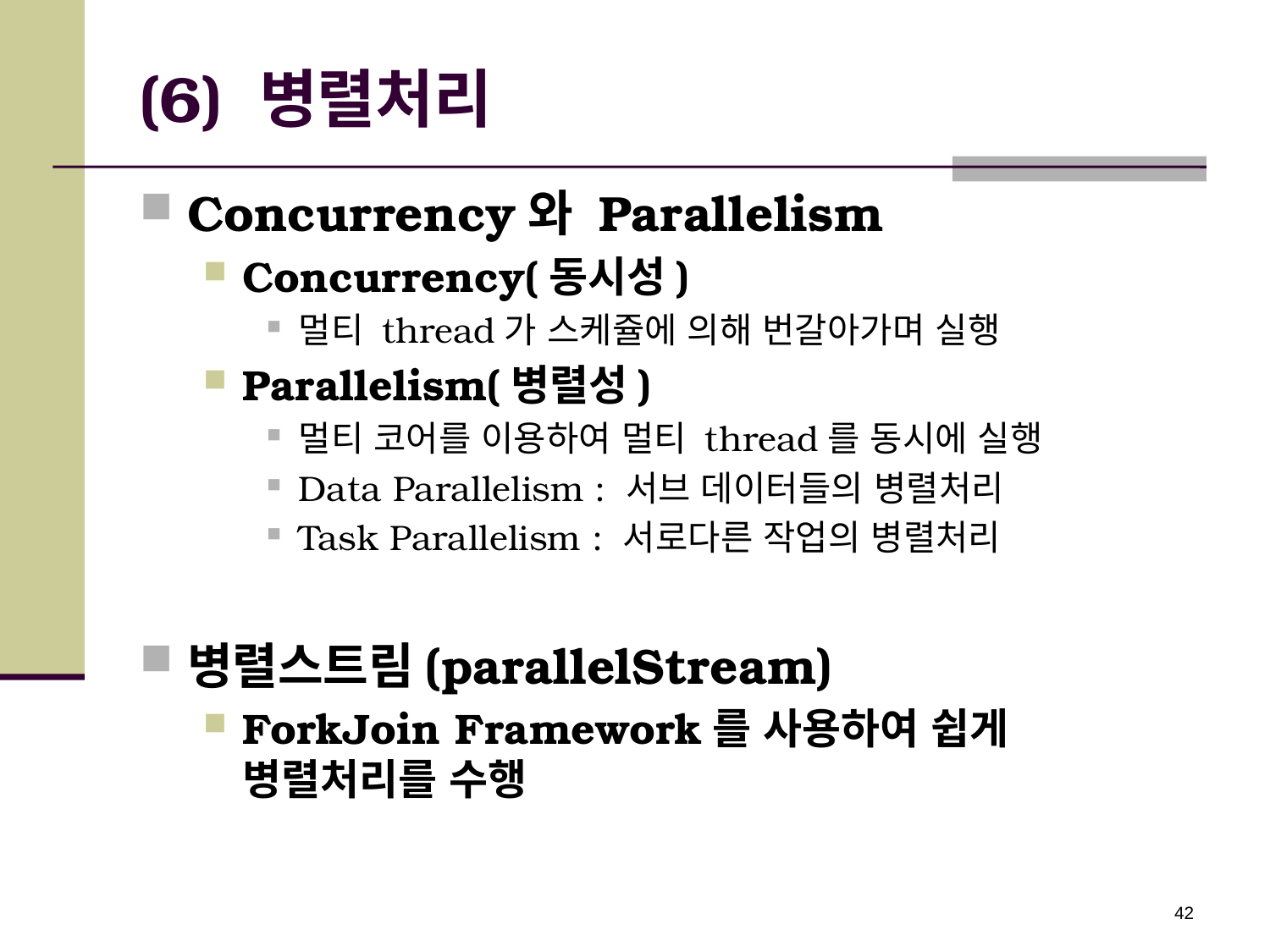

# (6) 병렬처리
Concurrency와 Parallelism
Concurrency(동시성)
멀티 thread가 스케쥴에 의해 번갈아가며 실행
Parallelism(병렬성)
멀티 코어를 이용하여 멀티 thread를 동시에 실행
Data Parallelism : 서브 데이터들의 병렬처리
Task Parallelism : 서로다른 작업의 병렬처리

병렬스트림(parallelStream)
ForkJoin Framework를 사용하여 쉽게 병렬처리를 수행
42